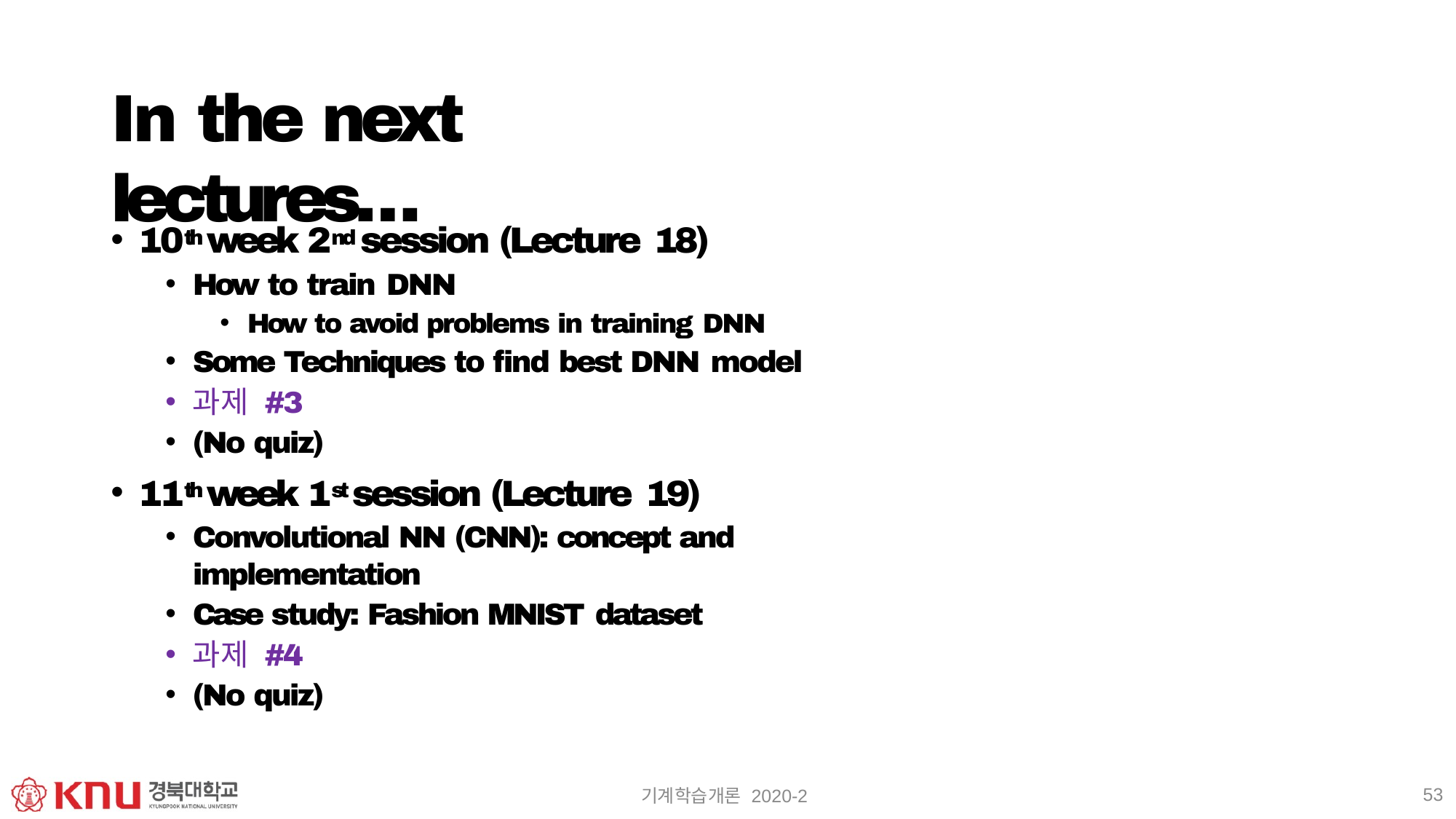

# In the next lectures…
10th week 2nd session (Lecture 18)
How to train DNN
How to avoid problems in training DNN
Some Techniques to find best DNN model
과제 #3
(No quiz)
11th week 1st session (Lecture 19)
Convolutional NN (CNN): concept and implementation
Case study: Fashion MNIST dataset
과제 #4
(No quiz)
53
기계학습개론 2020-2